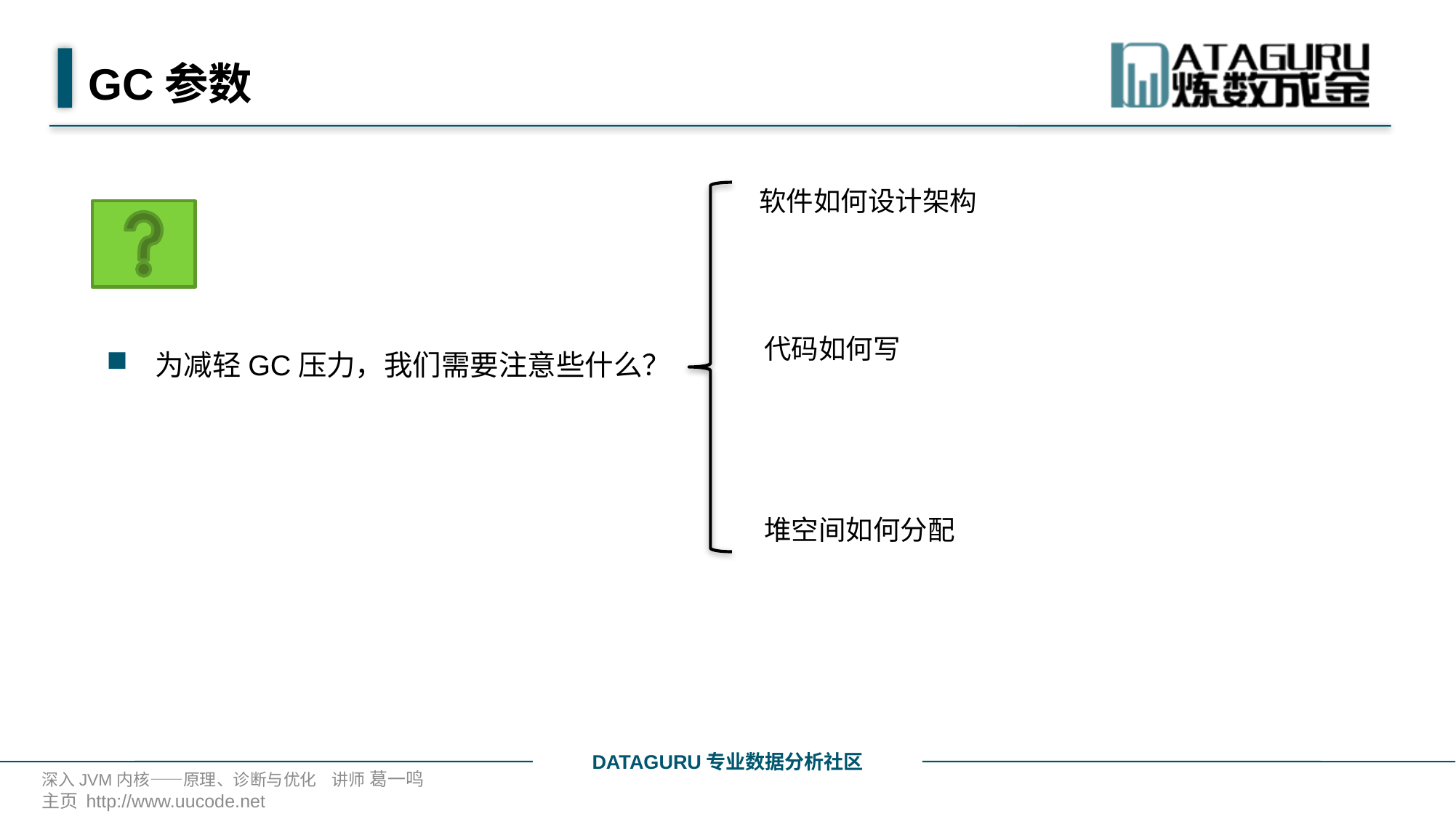

# GC参数
软件如何设计架构

为减轻GC压力，我们需要注意些什么？
代码如何写
堆空间如何分配